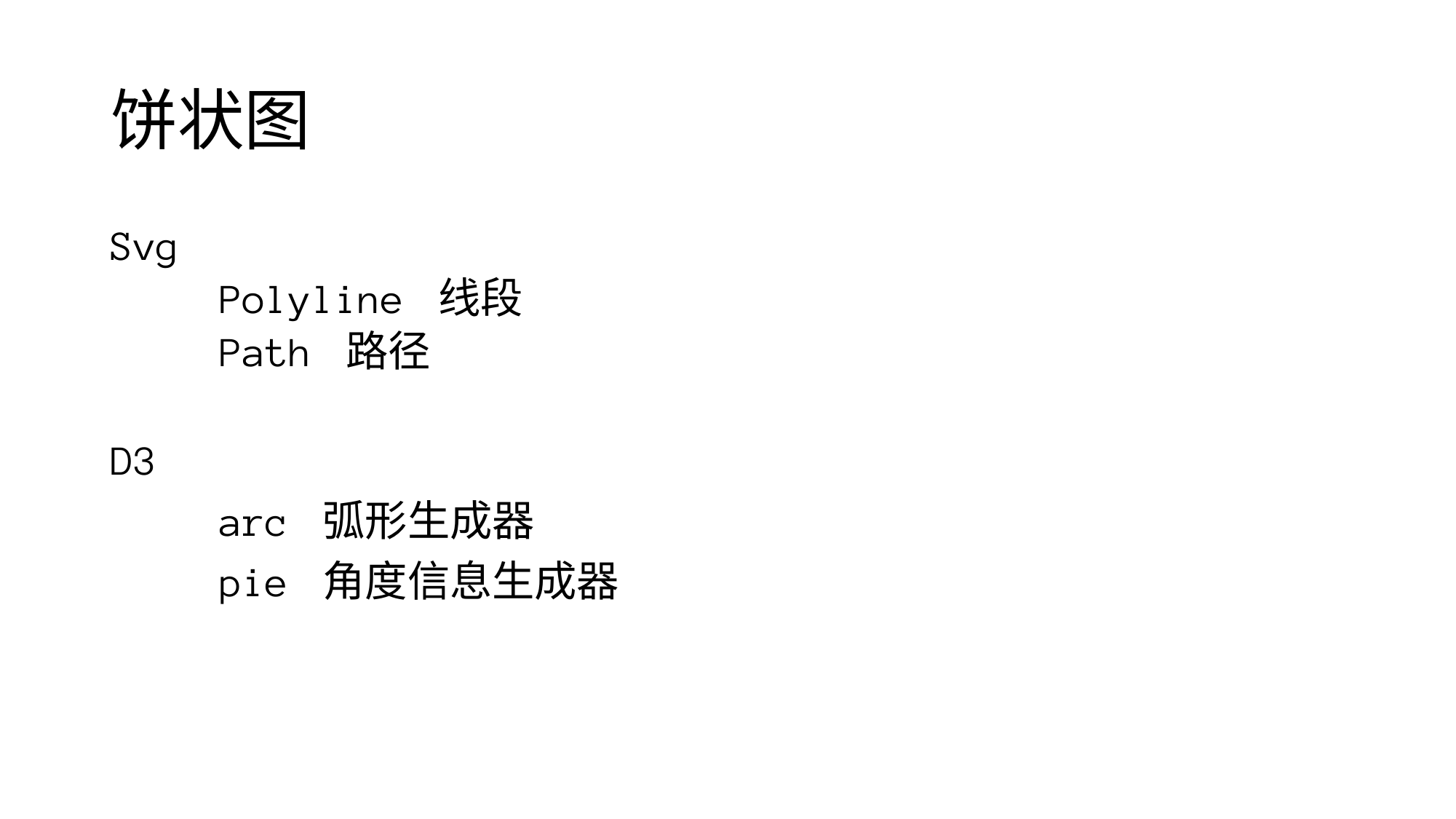

# 饼状图
Svg
Polyline 线段
Path 路径

D3
	arc 弧形生成器
	pie 角度信息生成器